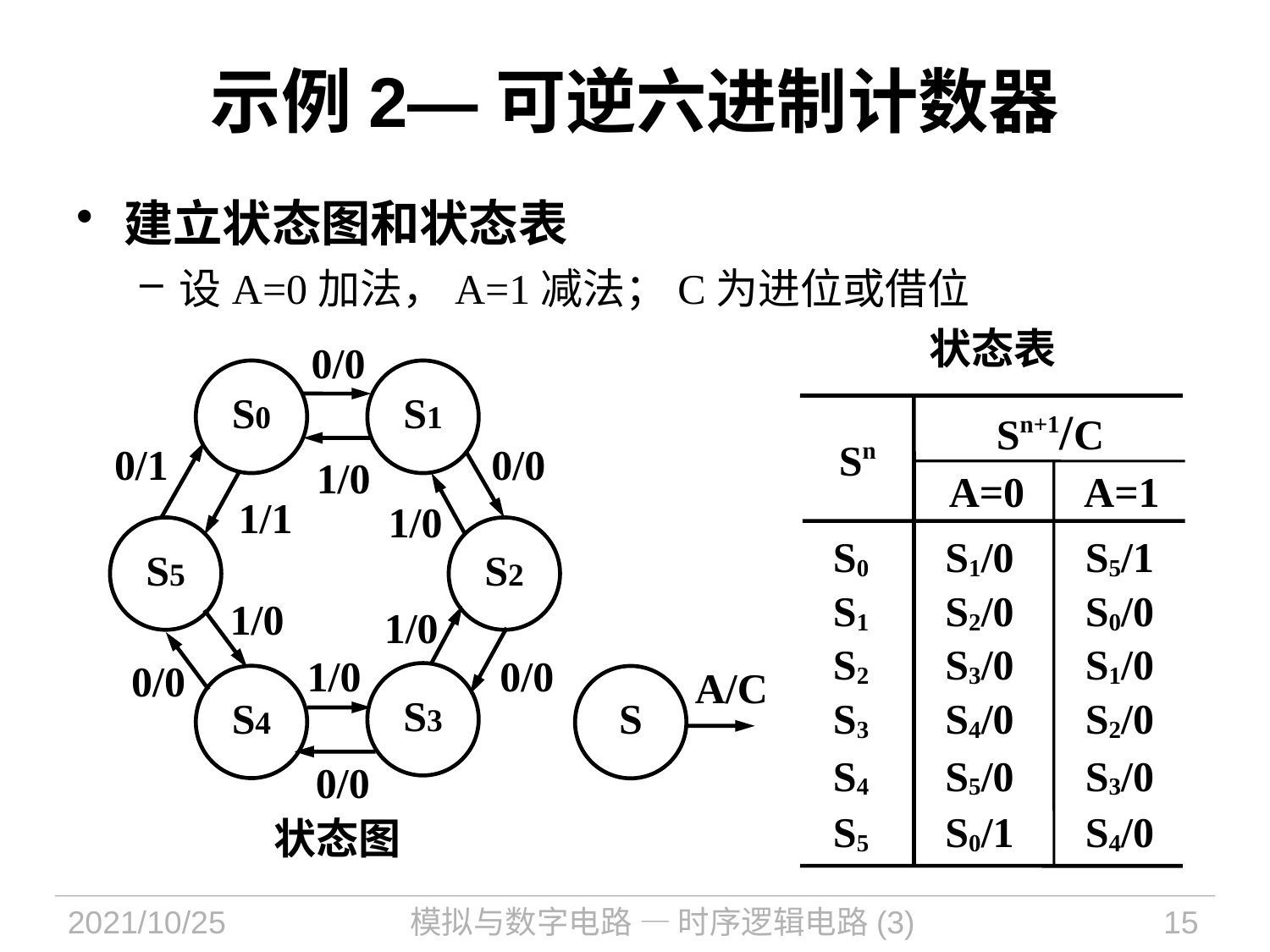

# 示例2—可逆六进制计数器
建立状态图和状态表
设A=0加法，A=1减法；C为进位或借位
状态表
Sn+1/C

Sn

A=0
A=1
S0
S1/0
S5/1
S1
S2/0
S0/0
S2
S3/0
S1/0
S3
S4/0
S2/0
S4
S5/0
S3/0
S5
S0/1
S4/0
0/0

0/1
0/0

0/0
0/0

0/0
S0
S1
S5
S2
A/C
S3
S4
S

状态图

1/0

1/1
1/0
1/0
1/0

1/0

2021/10/25
模拟与数字电路 — 时序逻辑电路(3)
15